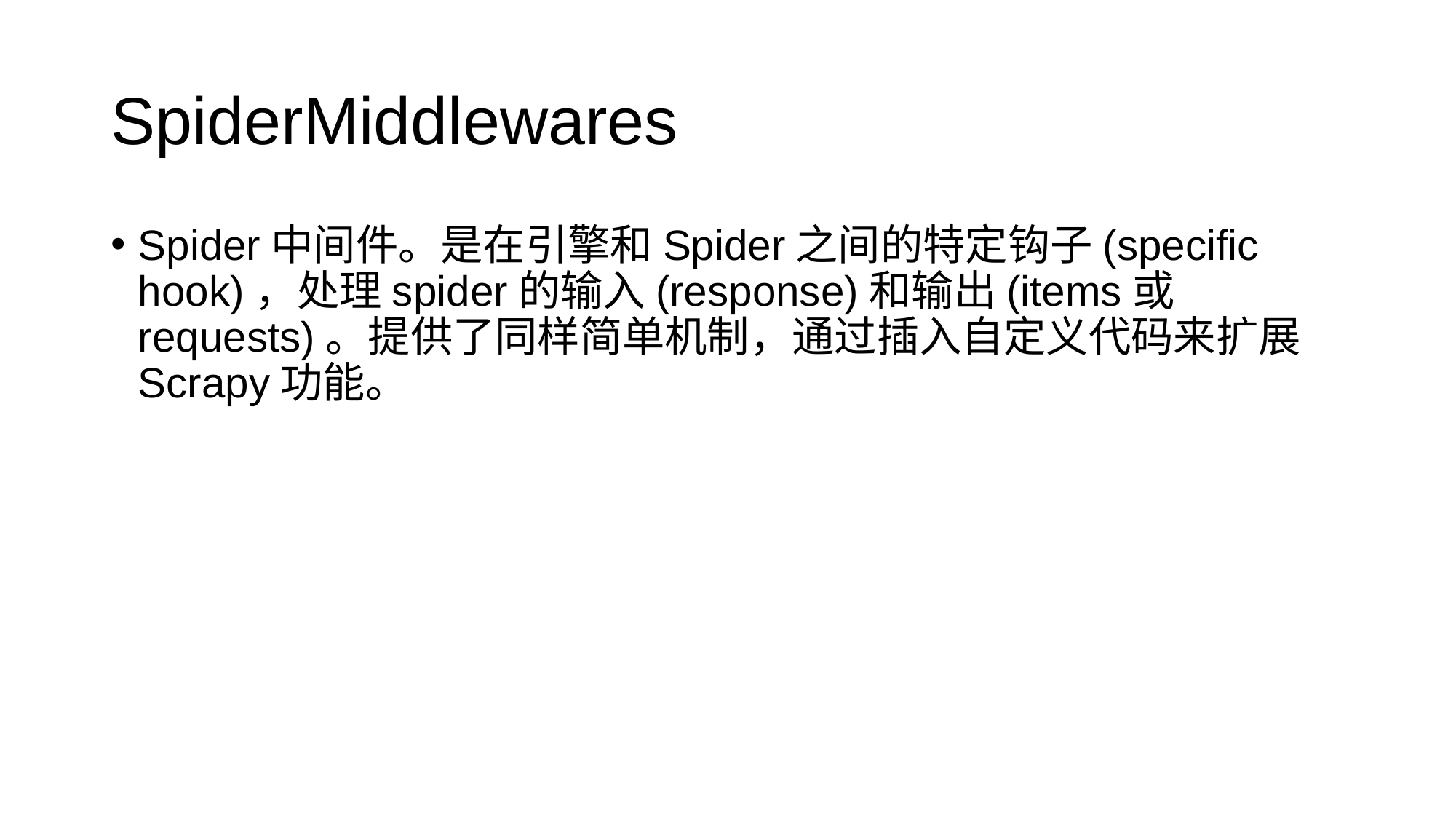

# SpiderMiddlewares
Spider中间件。是在引擎和Spider之间的特定钩子(specific hook)，处理spider的输入(response)和输出(items或requests)。提供了同样简单机制，通过插入自定义代码来扩展Scrapy功能。